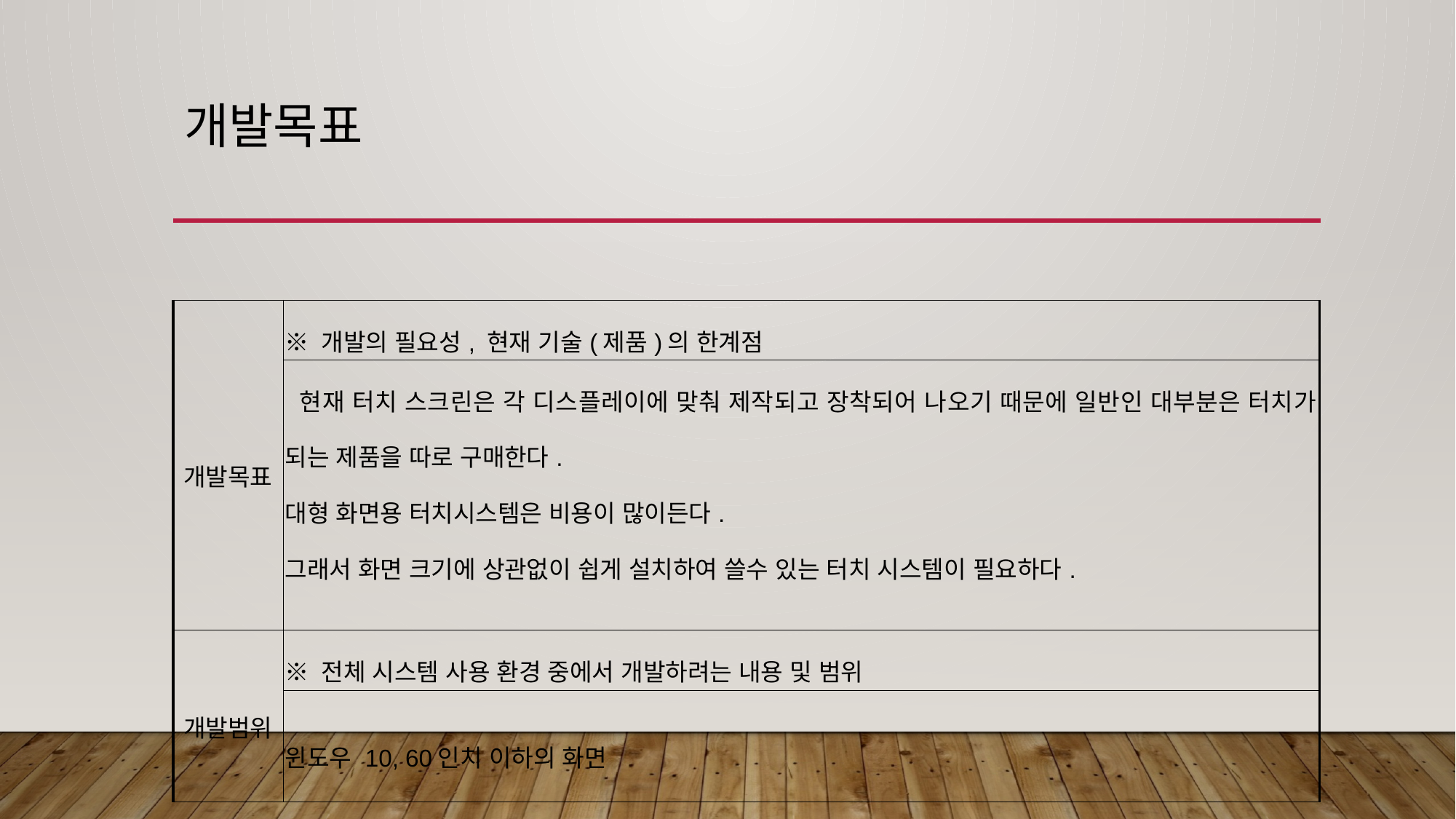

# 개발목표
| 개발목표 | ※ 개발의 필요성, 현재 기술(제품)의 한계점 |
| --- | --- |
|  | 현재 터치 스크린은 각 디스플레이에 맞춰 제작되고 장착되어 나오기 때문에 일반인 대부분은 터치가 되는 제품을 따로 구매한다. 대형 화면용 터치시스템은 비용이 많이든다. 그래서 화면 크기에 상관없이 쉽게 설치하여 쓸수 있는 터치 시스템이 필요하다. |
| 개발범위 | ※ 전체 시스템 사용 환경 중에서 개발하려는 내용 및 범위 |
|  | 윈도우 10, 60인치 이하의 화면 |